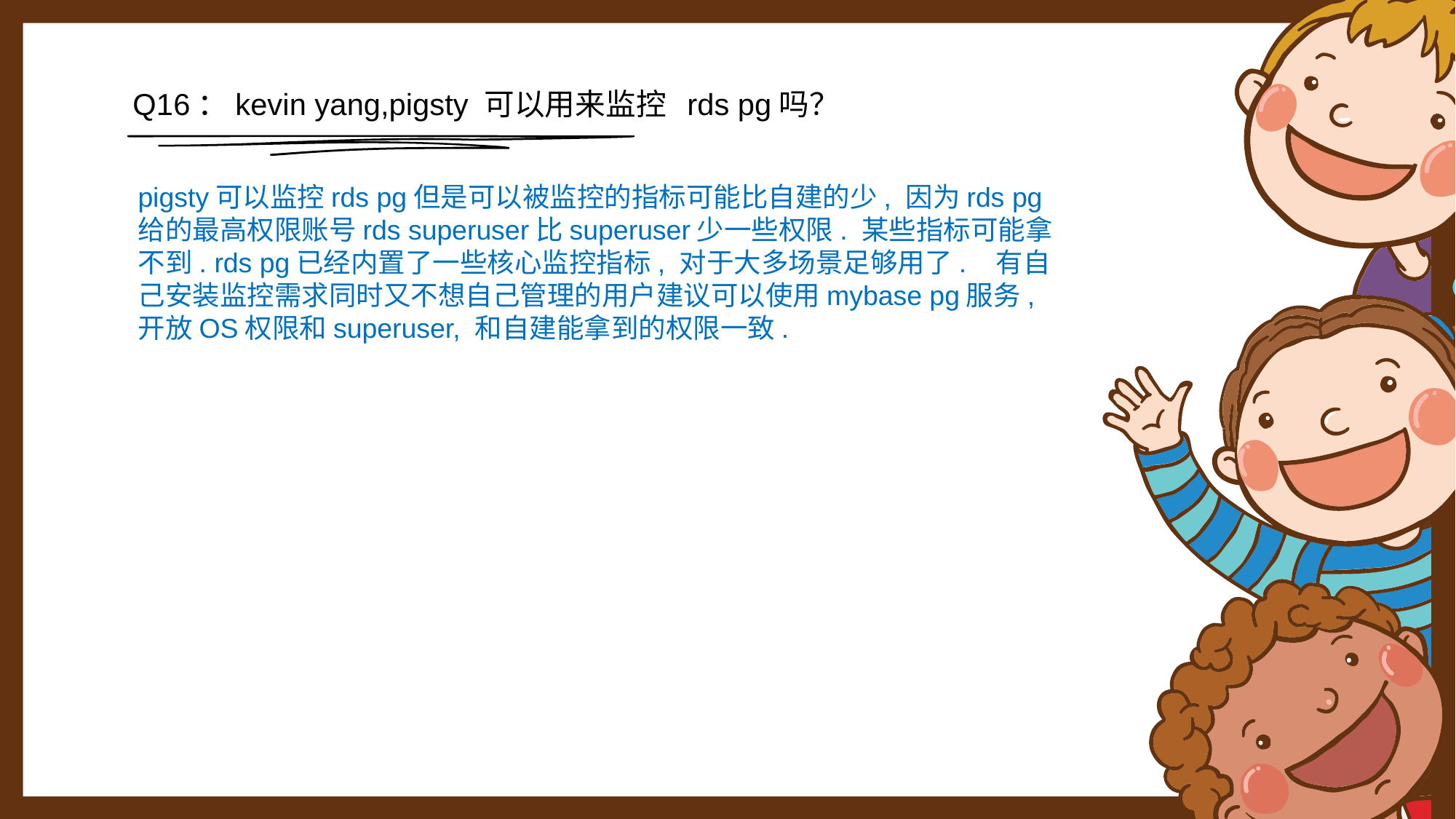

Q16：kevin yang,pigsty 可以用来监控  rds pg吗？

pigsty可以监控rds pg但是可以被监控的指标可能比自建的少, 因为rds pg给的最高权限账号rds superuser比superuser少一些权限. 某些指标可能拿不到. rds pg已经内置了一些核心监控指标, 对于大多场景足够用了.   有自己安装监控需求同时又不想自己管理的用户建议可以使用mybase pg服务, 开放OS权限和superuser, 和自建能拿到的权限一致.